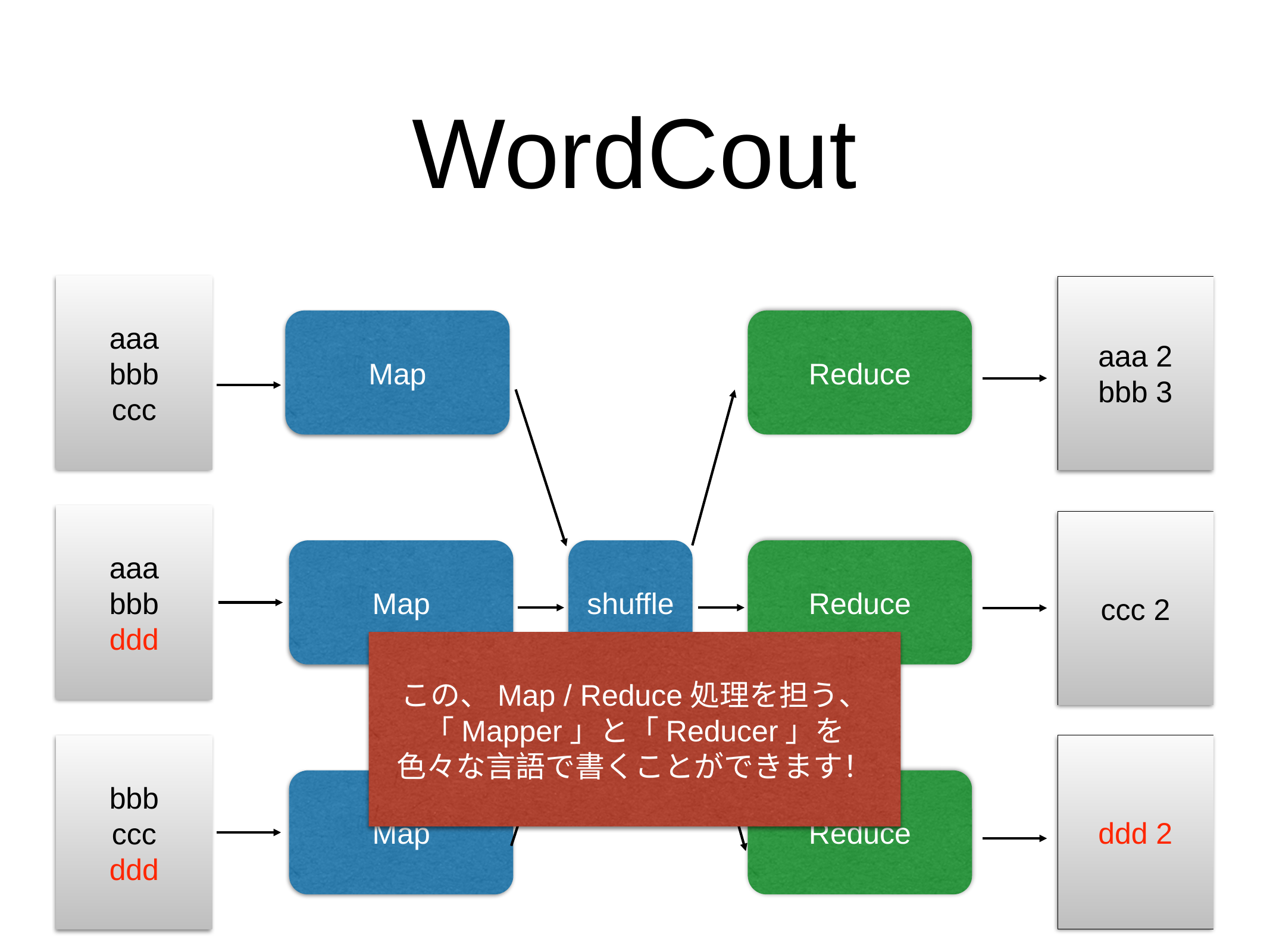

# WordCout
aaa
bbb
ccc
aaa 2
bbb 3
Map
Reduce

aaa
bbb
ddd
ccc 2
Map
shuffle
Reduce

この、Map / Reduce処理を担う、「Mapper」と「Reducer」を
色々な言語で書くことができます！

ddd 2
bbb
ccc
ddd
Map
Reduce